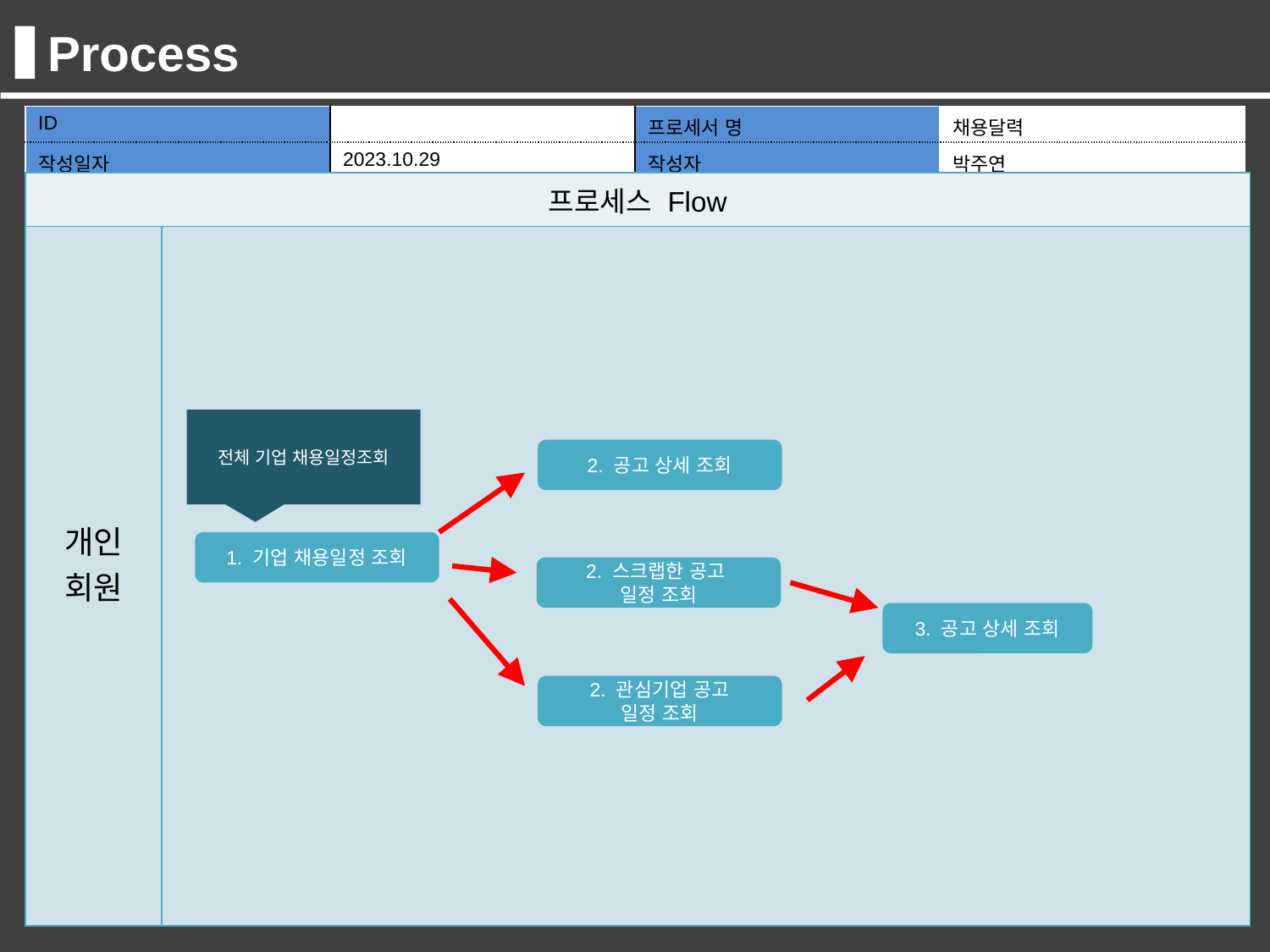

Process

| ID |  | 프로세서 명 | 채용달력 |
| --- | --- | --- | --- |
| 작성일자 | 2023.10.29 | 작성자 | 박주연 |
| 프로세스 Flow |  |
| --- | --- |
| 개인 회원 |  |
전체 기업 채용일정조회
2. 공고 상세 조회
1. 기업 채용일정 조회
2. 스크랩한 공고
일정 조회
3. 공고 상세 조회
2. 관심기업 공고
일정 조회